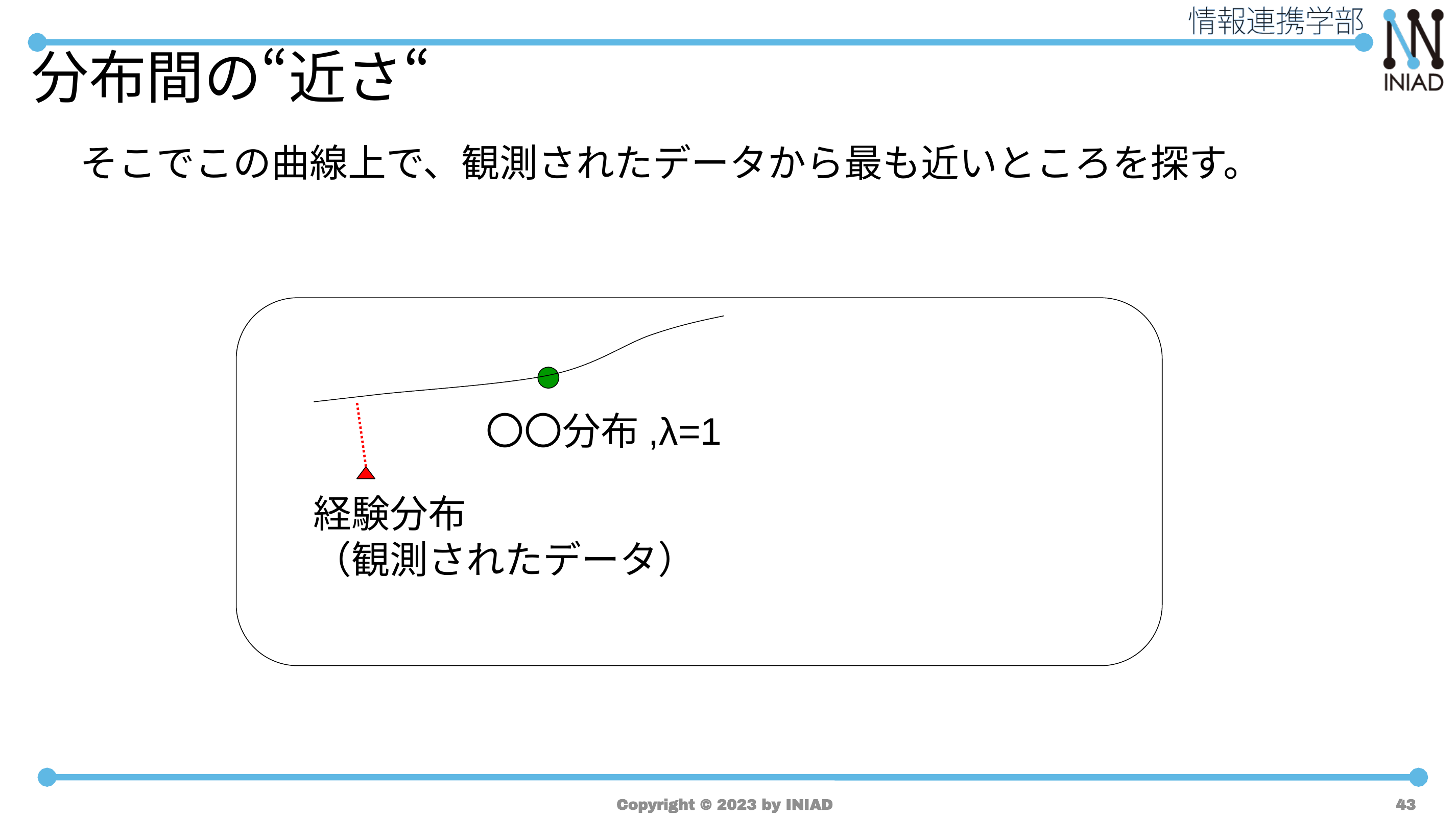

# 分布間の“近さ“
そこでこの曲線上で、観測されたデータから最も近いところを探す。

〇〇分布,λ=1

経験分布
（観測されたデータ）
Copyright © 2023 by INIAD
43